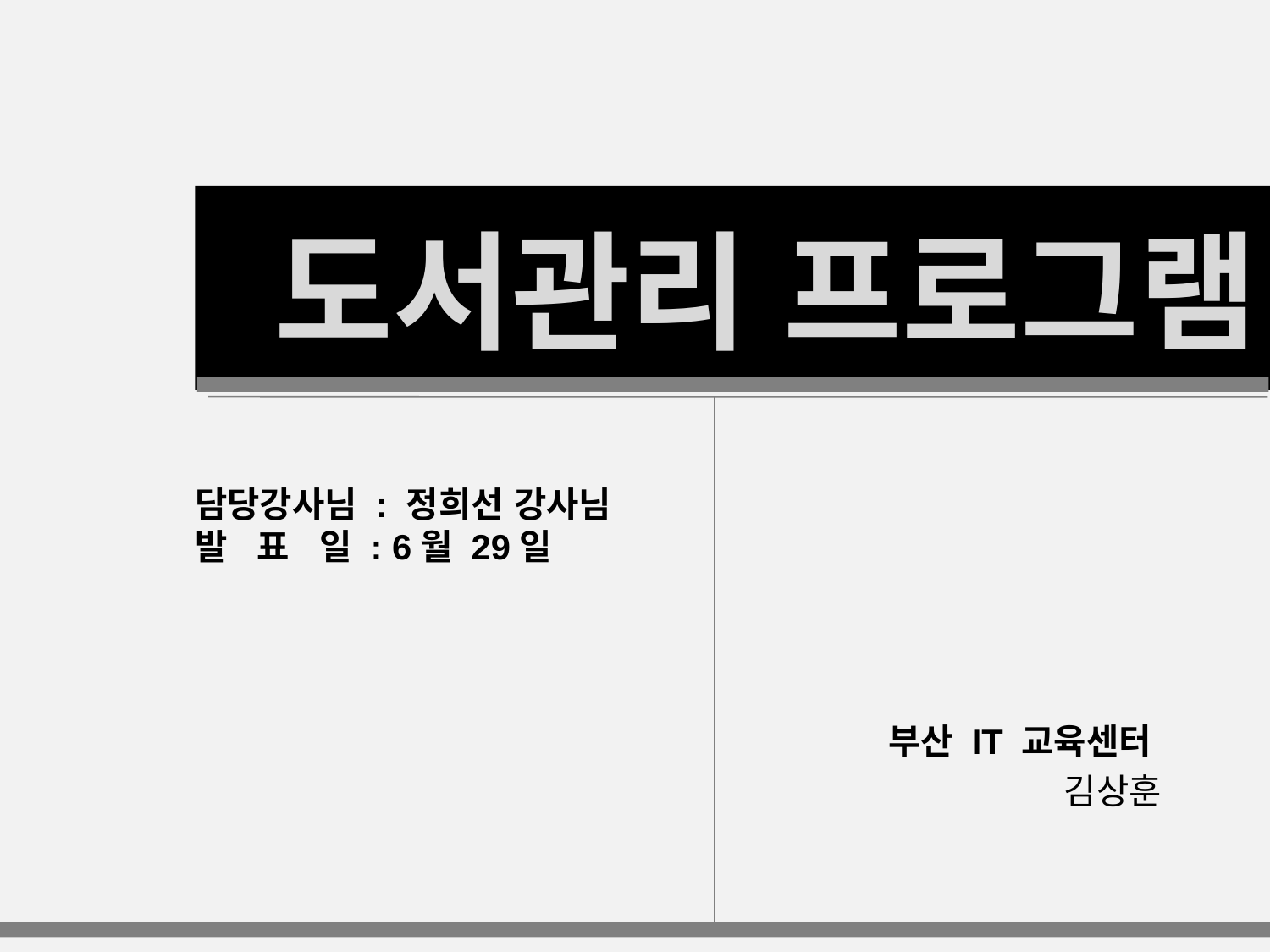

# 도서관리 프로그램

부산 IT 교육센터
김상훈
담당강사님 : 정희선 강사님
발   표   일 : 6월 29일